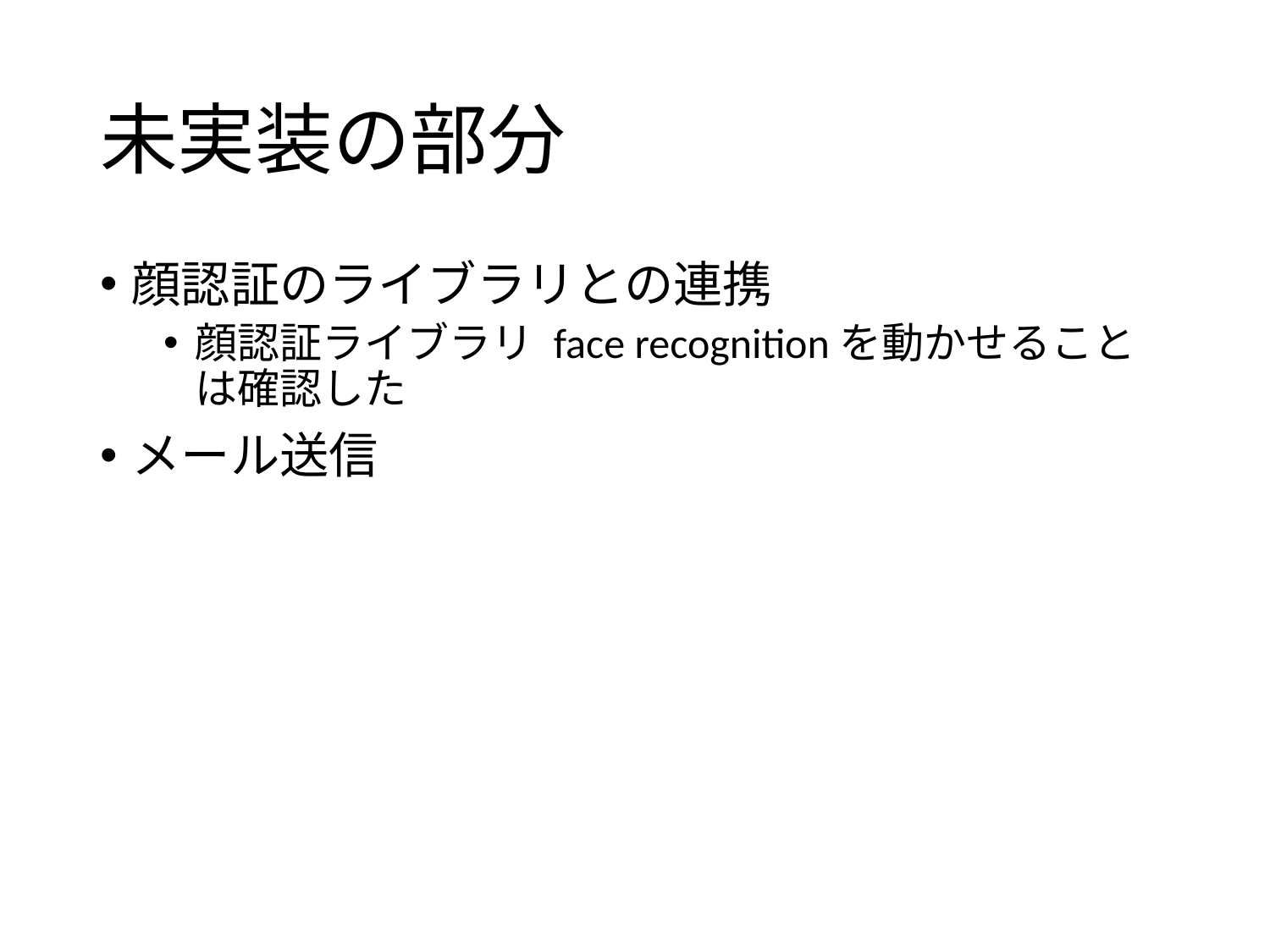

# 未実装の部分
顔認証のライブラリとの連携
顔認証ライブラリ face recognitionを動かせることは確認した
メール送信